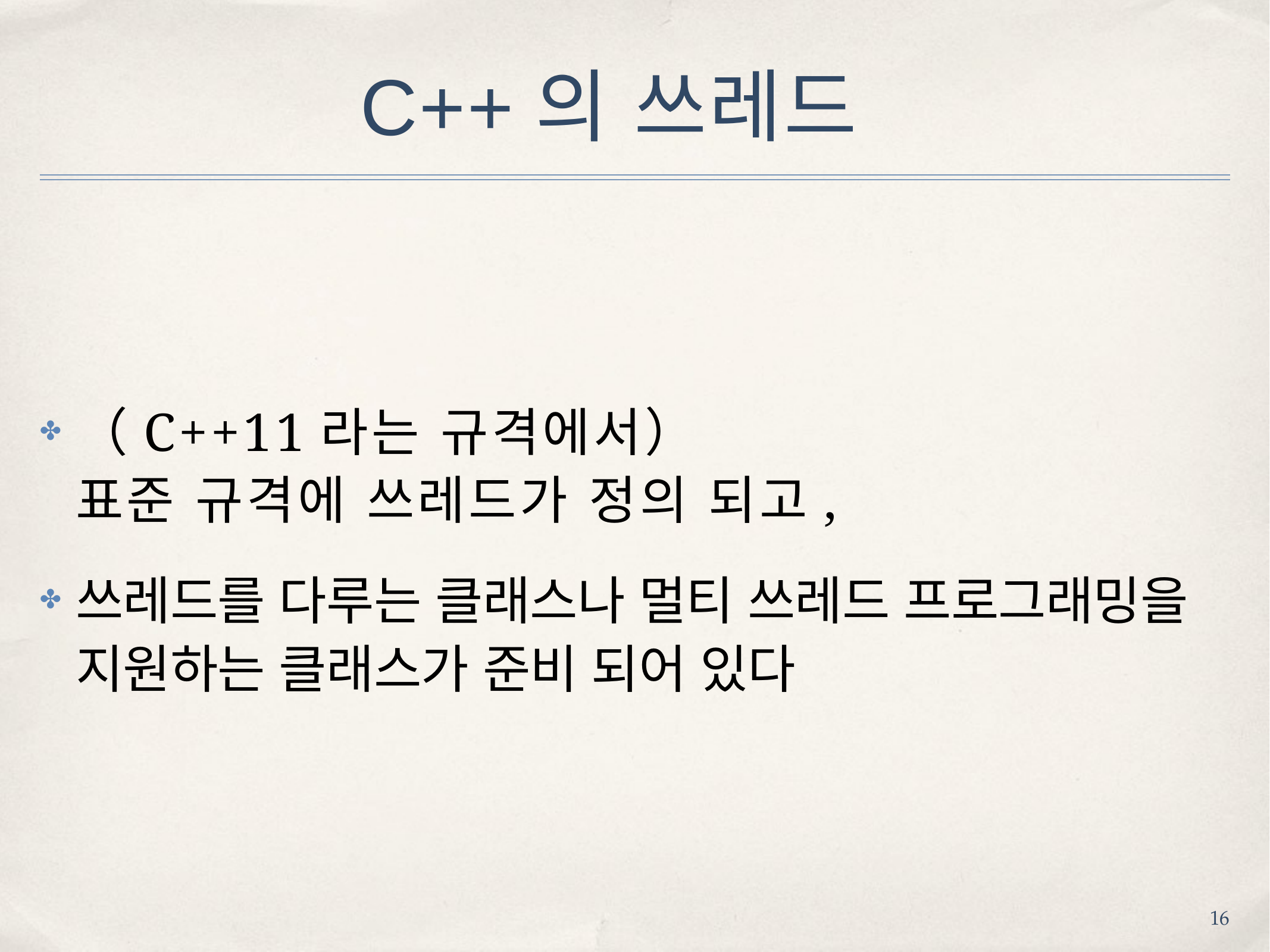

# C++의 쓰레드
（C++11라는 규격에서）
표준 규격에 쓰레드가 정의 되고,
✤
쓰레드를 다루는 클래스나 멀티 쓰레드 프로그래밍을 지원하는 클래스가 준비 되어 있다
✤
16